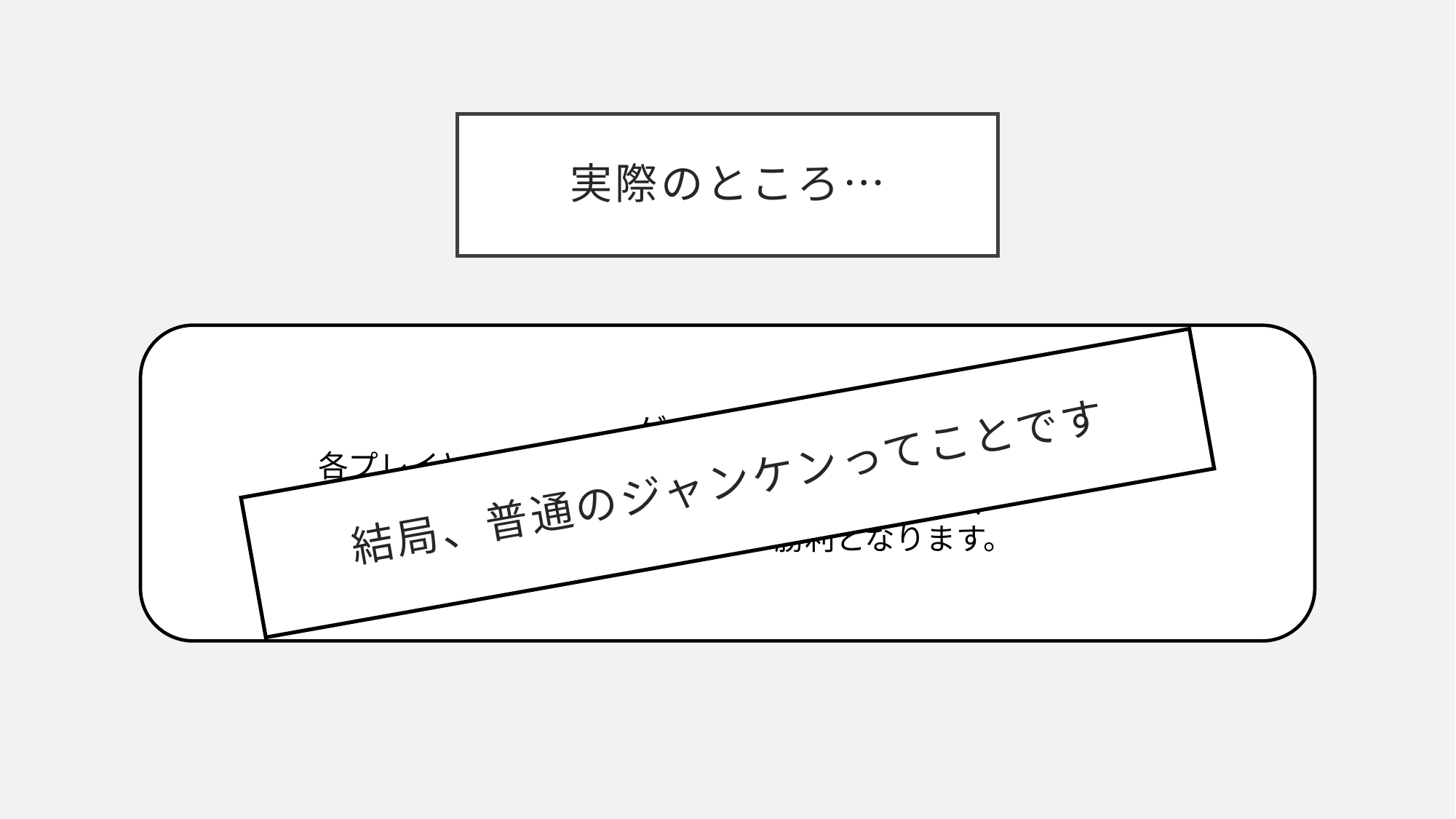

# 実際のところ…
ゲームルール
各プレイヤーは「グー」、「チョキ」、「パー」の３種類を
両者は各勝負に１枚ずつ選んで勝負し、
勝った方のプレイヤーが勝利となります。
結局、普通のジャンケンってことです